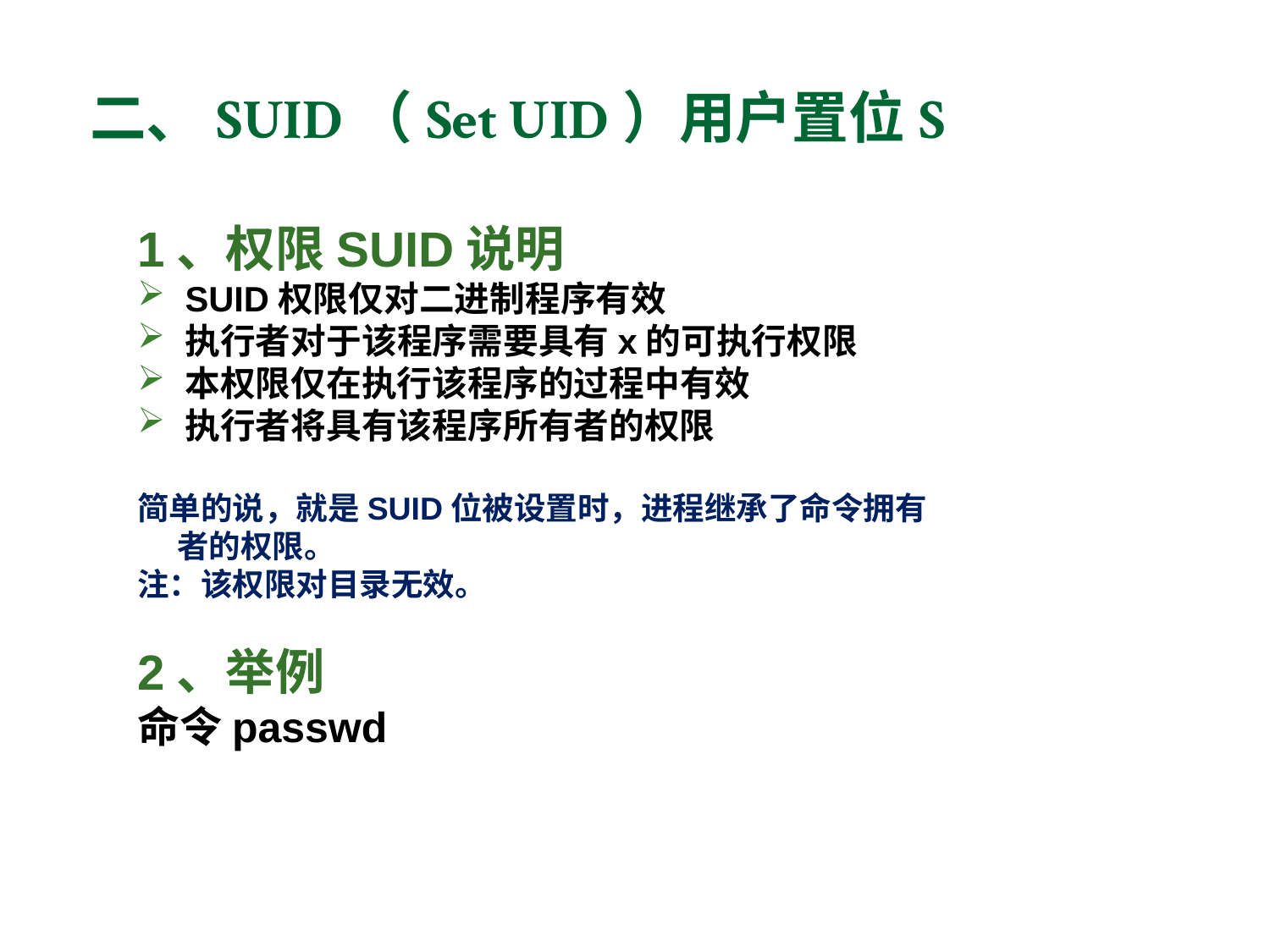

二、SUID（Set UID）用户置位S
1、权限SUID说明
SUID权限仅对二进制程序有效
执行者对于该程序需要具有x的可执行权限
本权限仅在执行该程序的过程中有效
执行者将具有该程序所有者的权限

简单的说，就是SUID位被设置时，进程继承了命令拥有者的权限。
注：该权限对目录无效。

2、举例
命令passwd